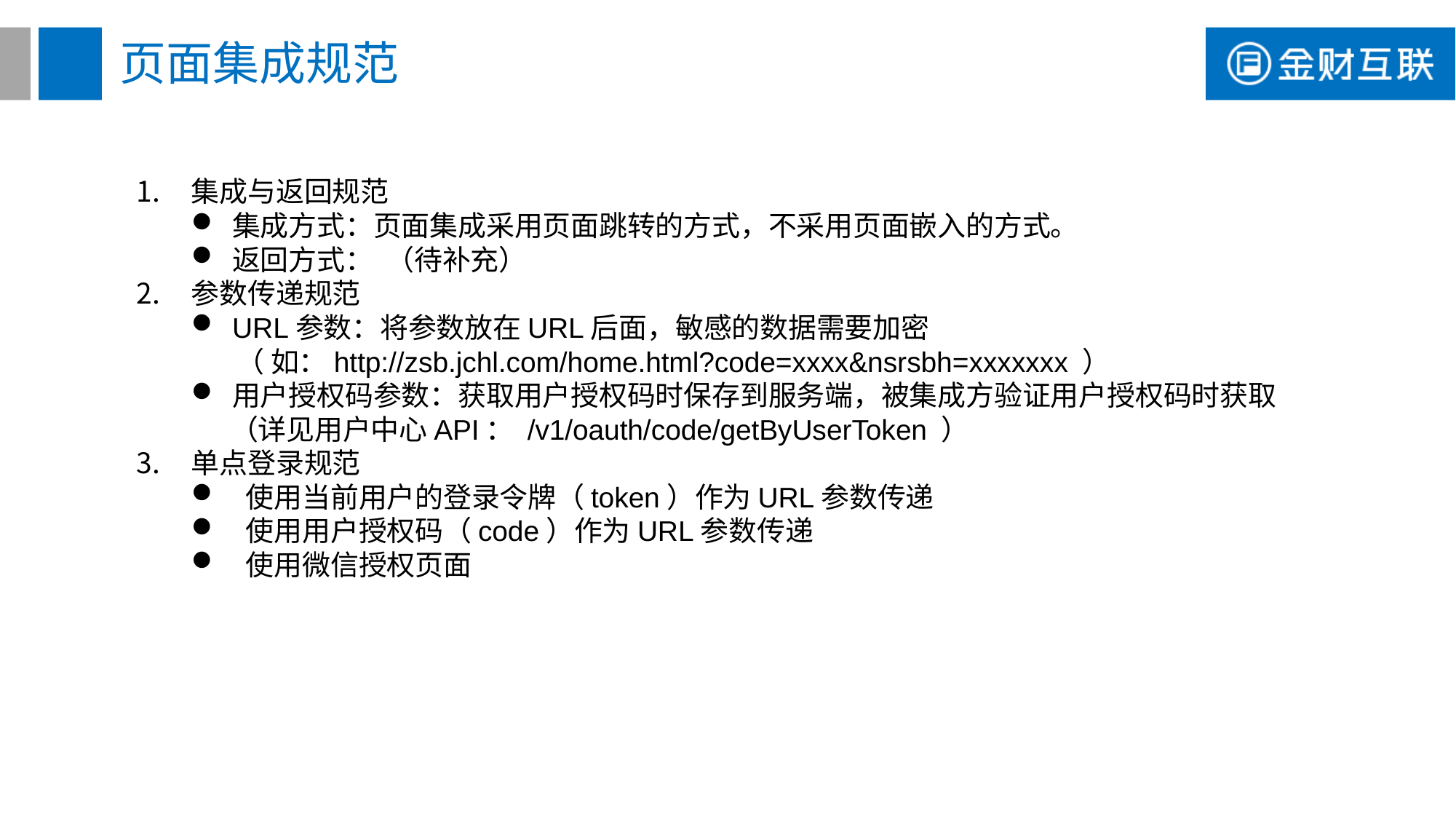

# 页面集成规范
集成与返回规范
集成方式：页面集成采用页面跳转的方式，不采用页面嵌入的方式。
返回方式：  （待补充）
参数传递规范
URL参数：将参数放在URL后面，敏感的数据需要加密
      （ 如：http://zsb.jchl.com/home.html?code=xxxx&nsrsbh=xxxxxxx ）
用户授权码参数：获取用户授权码时保存到服务端，被集成方验证用户授权码时获取
     （详见用户中心API： /v1/oauth/code/getByUserToken ）
单点登录规范
使用当前用户的登录令牌（token）作为URL参数传递
使用用户授权码（code）作为URL参数传递
使用微信授权页面